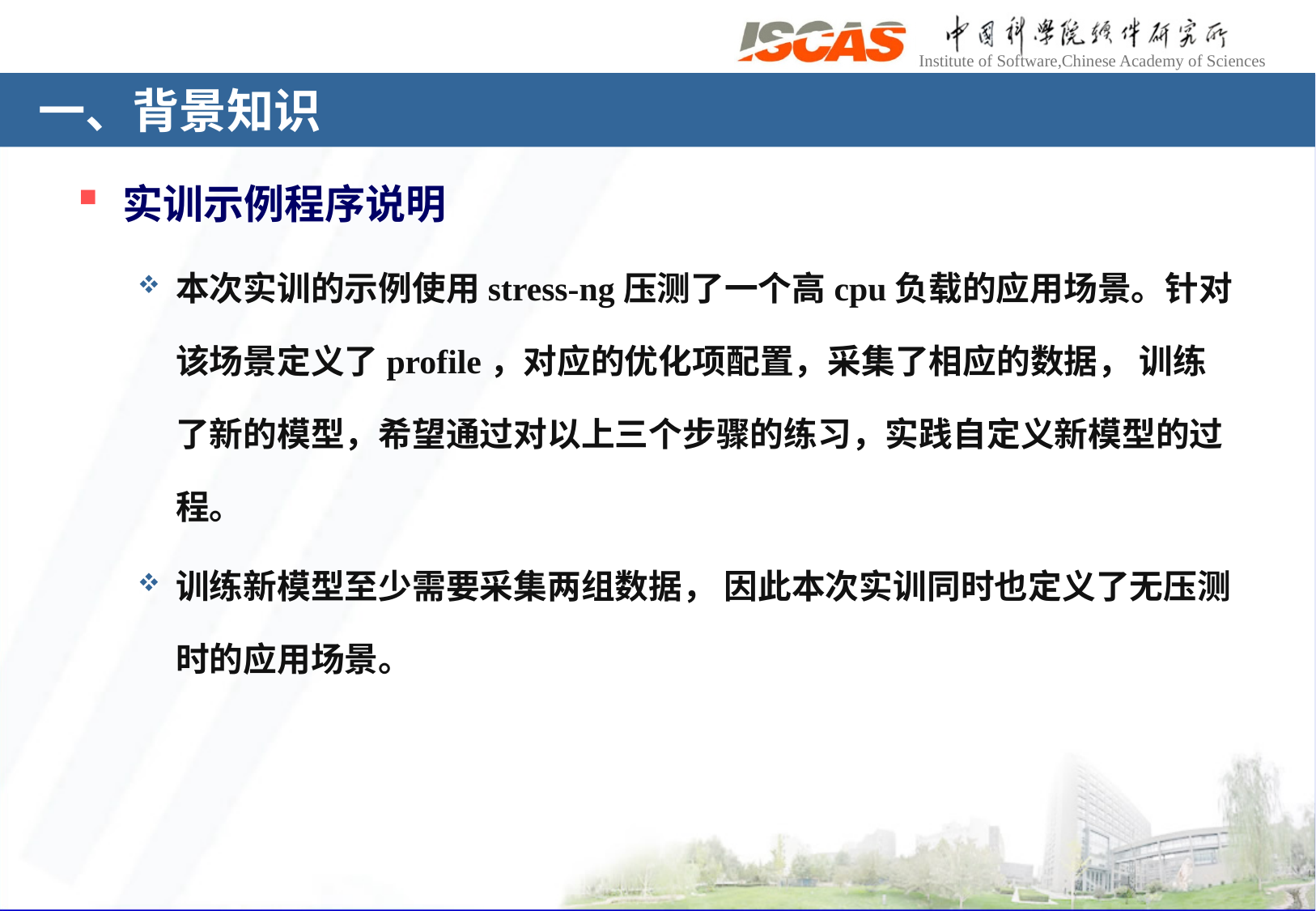

# 一、背景知识
实训示例程序说明
本次实训的示例使用stress-ng压测了一个高cpu负载的应用场景。针对该场景定义了profile，对应的优化项配置，采集了相应的数据， 训练了新的模型，希望通过对以上三个步骤的练习，实践自定义新模型的过程。
训练新模型至少需要采集两组数据， 因此本次实训同时也定义了无压测时的应用场景。